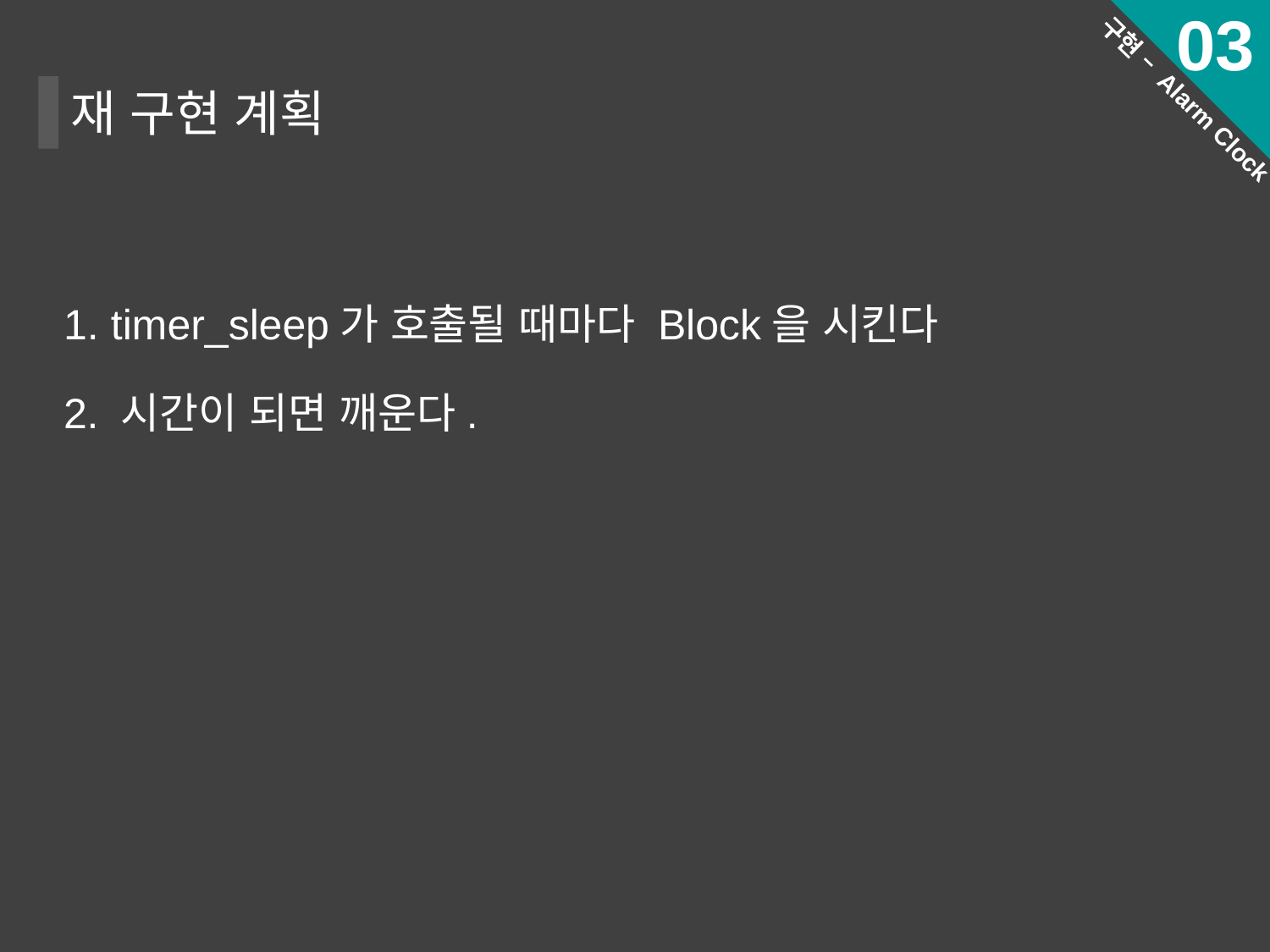

03

재 구현 계획
구현 – Alarm Clock
1. timer_sleep가 호출될 때마다 Block을 시킨다

2. 시간이 되면 깨운다.